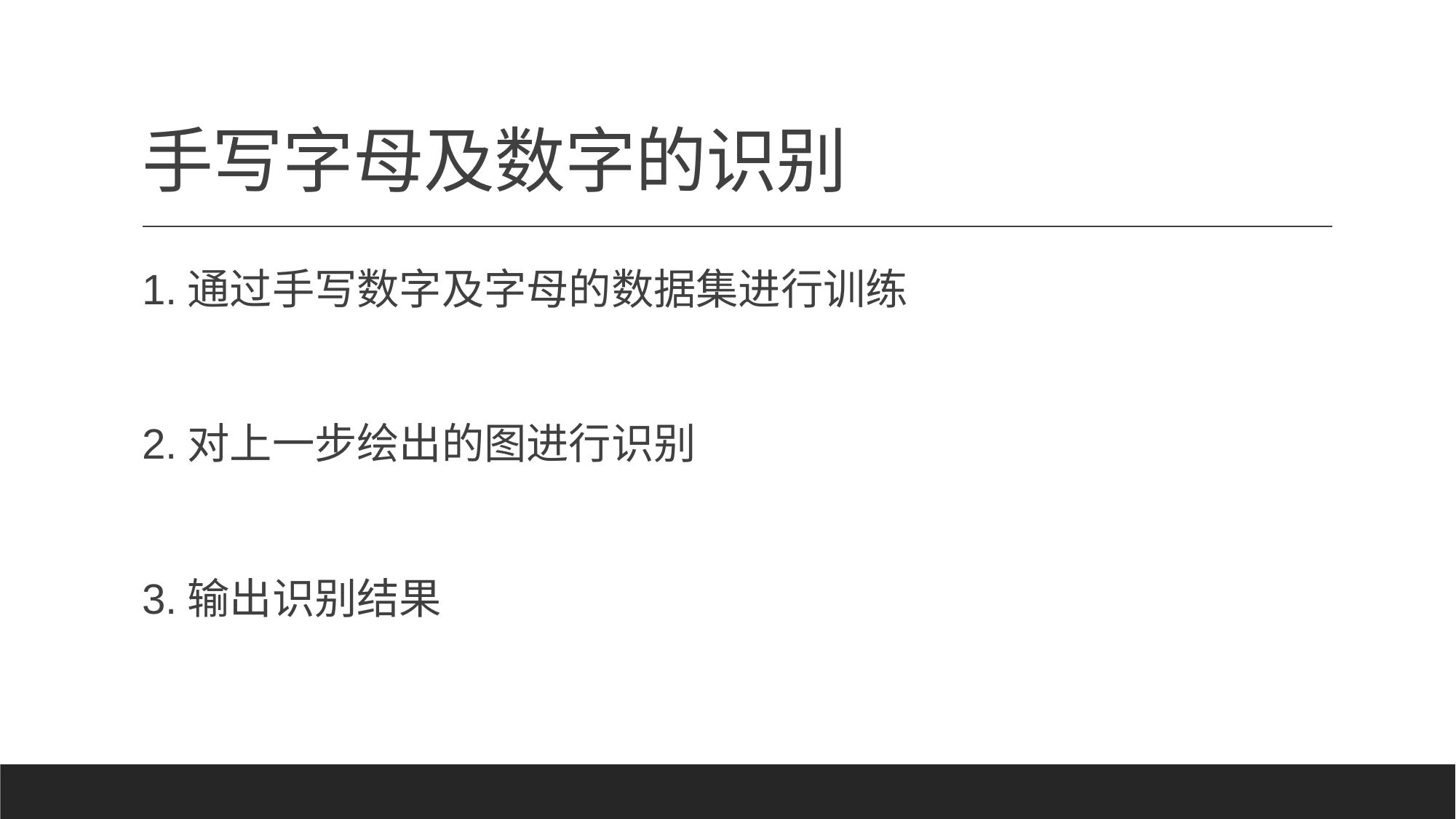

# 手写字母及数字的识别
1.通过手写数字及字母的数据集进行训练

2.对上一步绘出的图进行识别

3.输出识别结果